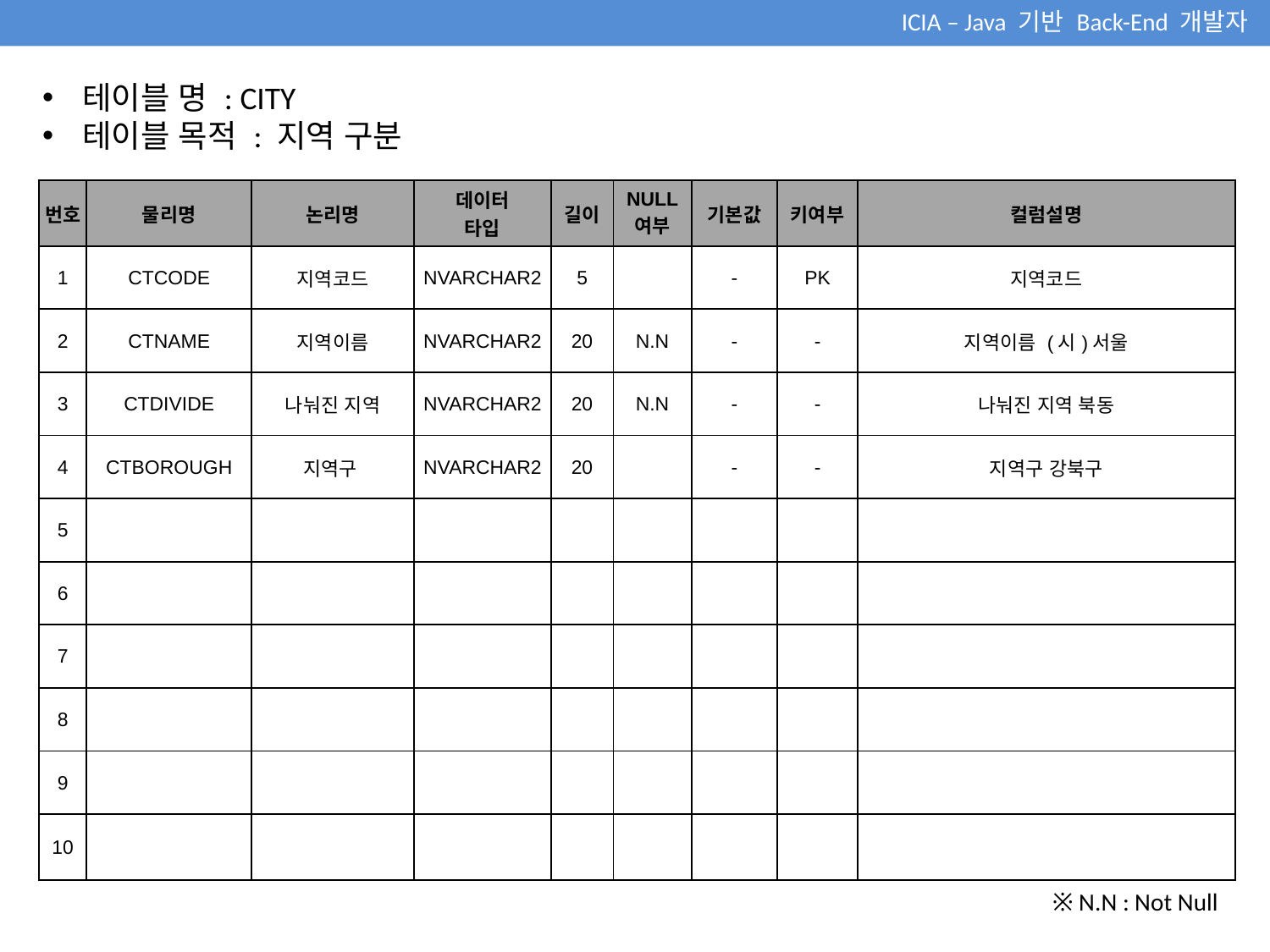

ICIA – Java 기반 Back-End 개발자
테이블 명 : CITY
테이블 목적 : 지역 구분
| 번호 | 물리명 | 논리명 | 데이터 타입 | 길이 | NULL 여부 | 기본값 | 키여부 | 컬럼설명 |
| --- | --- | --- | --- | --- | --- | --- | --- | --- |
| 1 | CTCODE | 지역코드 | NVARCHAR2 | 5 |  | - | PK | 지역코드 |
| 2 | CTNAME | 지역이름 | NVARCHAR2 | 20 | N.N | - | - | 지역이름 (시)서울 |
| 3 | CTDIVIDE | 나눠진 지역 | NVARCHAR2 | 20 | N.N | - | - | 나눠진 지역 북동 |
| 4 | CTBOROUGH | 지역구 | NVARCHAR2 | 20 |  | - | - | 지역구 강북구 |
| 5 |  |  |  |  |  |  |  |  |
| 6 |  |  |  |  |  |  |  |  |
| 7 |  |  |  |  |  |  |  |  |
| 8 |  |  |  |  |  |  |  |  |
| 9 |  |  |  |  |  |  |  |  |
| 10 |  |  |  |  |  |  |  |  |
※ N.N : Not Null